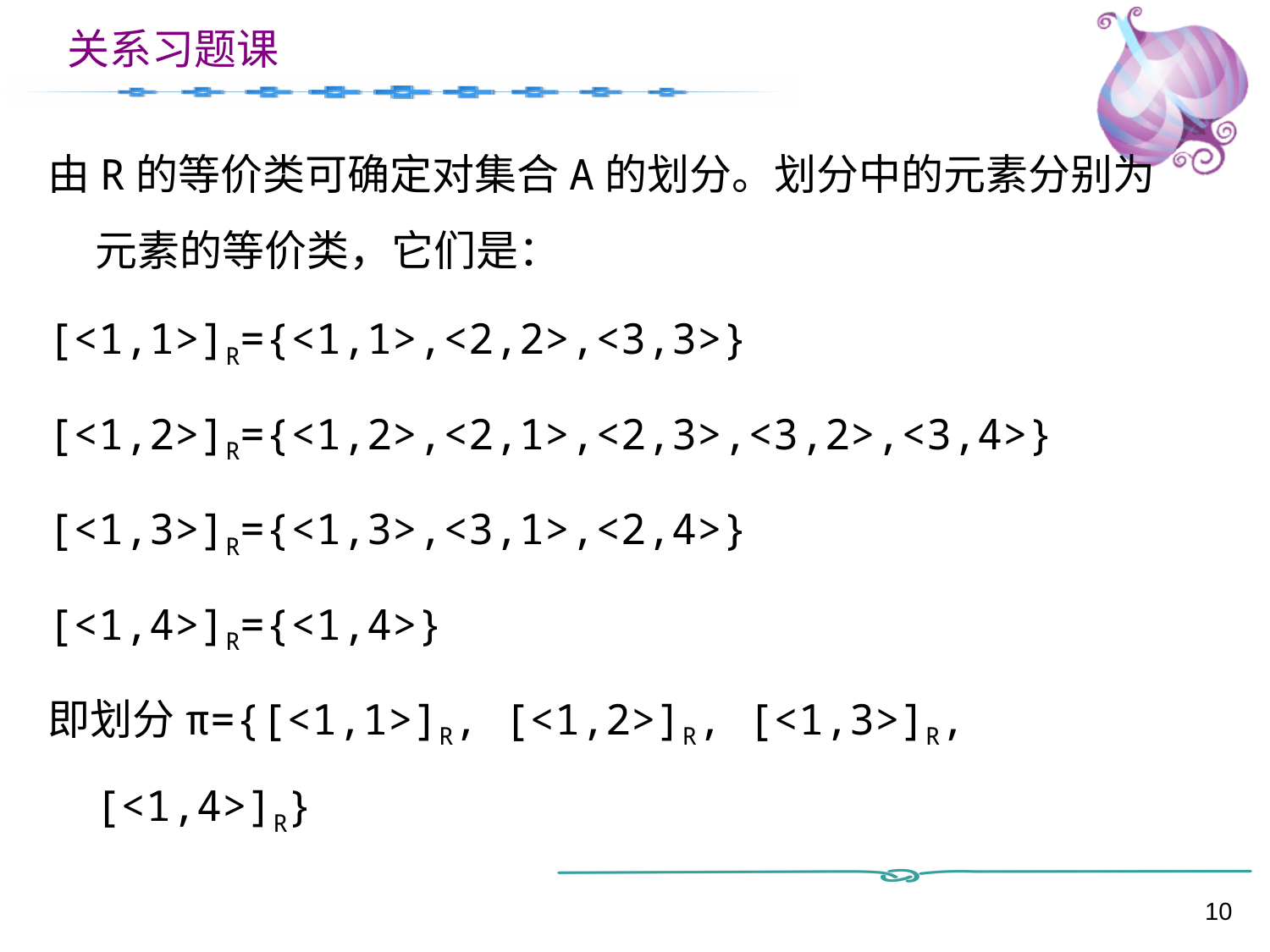

由R的等价类可确定对集合A的划分。划分中的元素分别为元素的等价类，它们是：
[<1,1>]R={<1,1>,<2,2>,<3,3>}
[<1,2>]R={<1,2>,<2,1>,<2,3>,<3,2>,<3,4>}
[<1,3>]R={<1,3>,<3,1>,<2,4>}
[<1,4>]R={<1,4>}
即划分π={[<1,1>]R, [<1,2>]R, [<1,3>]R, [<1,4>]R}
10